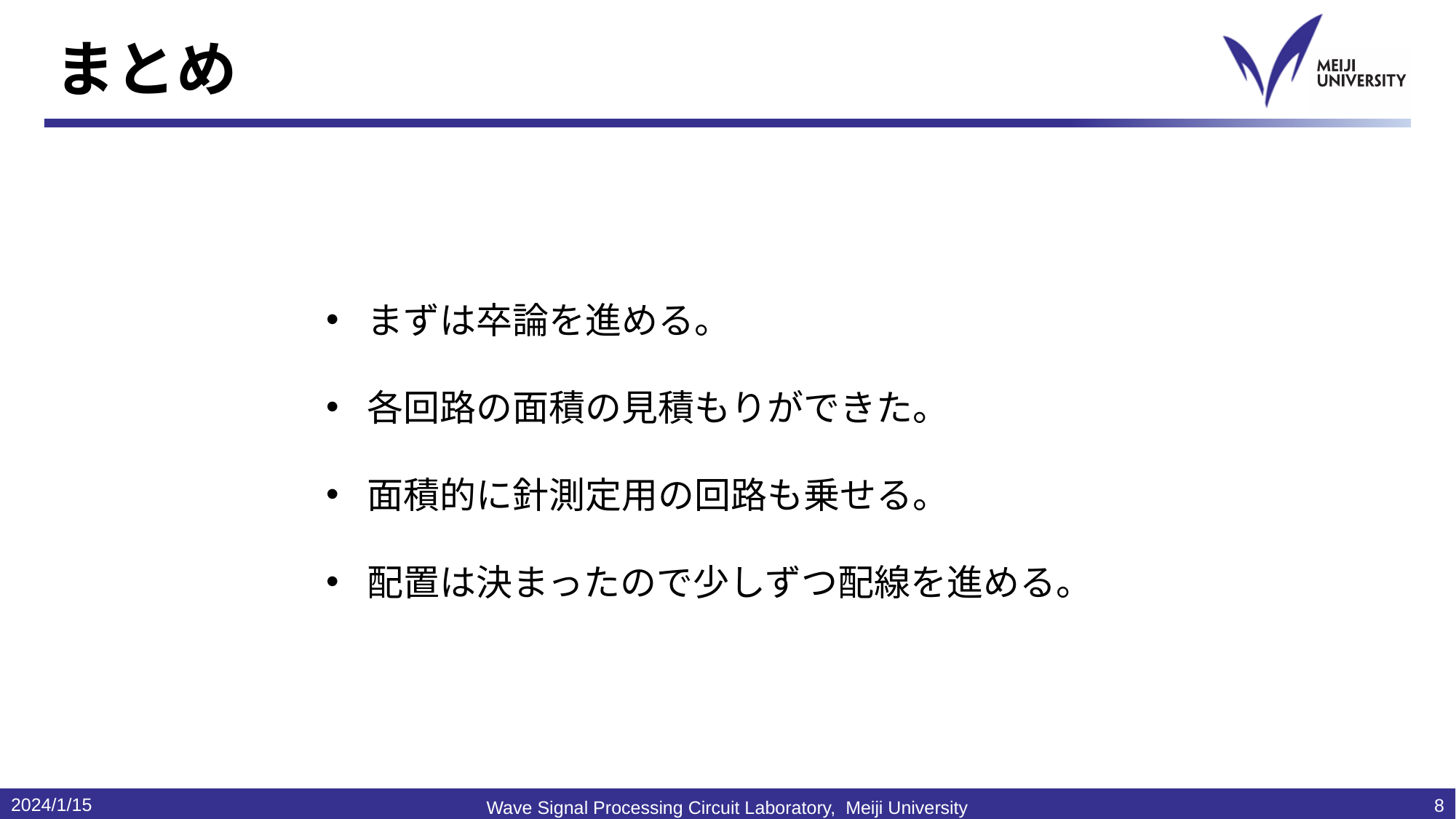

# まとめ
まずは卒論を進める。

各回路の面積の見積もりができた。

面積的に針測定用の回路も乗せる。

配置は決まったので少しずつ配線を進める。
2024/1/15
8
Wave Signal Processing Circuit Laboratory,  Meiji University